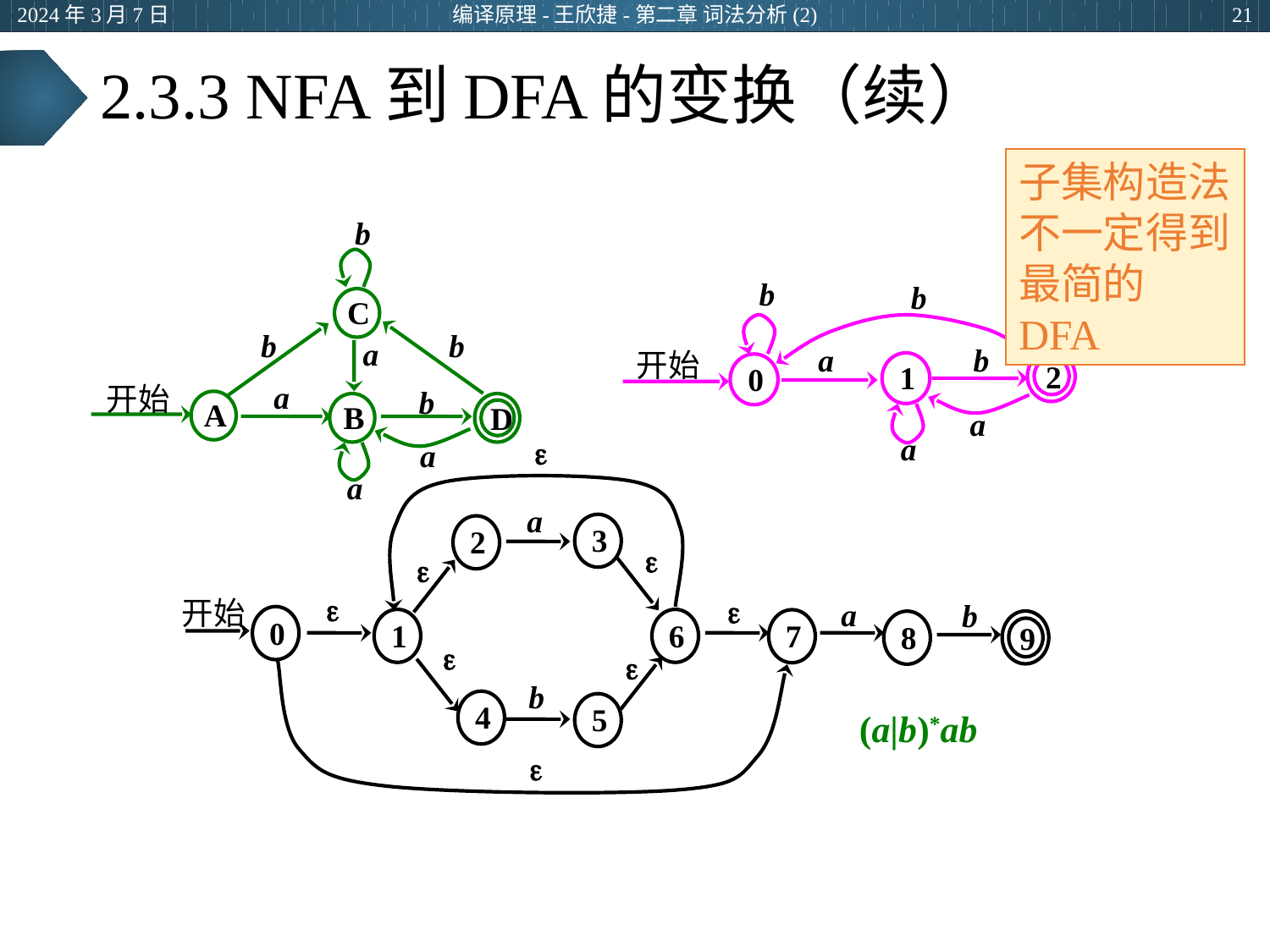

2024年3月7日
编译原理-王欣捷-第二章 词法分析(2)
21
# 2.3.3 NFA到DFA的变换（续）
子集构造法
不一定得到
最简的DFA
b

C

b
b
a

开始
a
b
A
B

D

a

a
b
b

b
a
开始

2
1
0

a

a
ε

a
3
2
ε

ε

ε
开始
ε
b
a
0
1
6
7

9
8

ε
ε

b
4
5

ε
(a|b)*ab